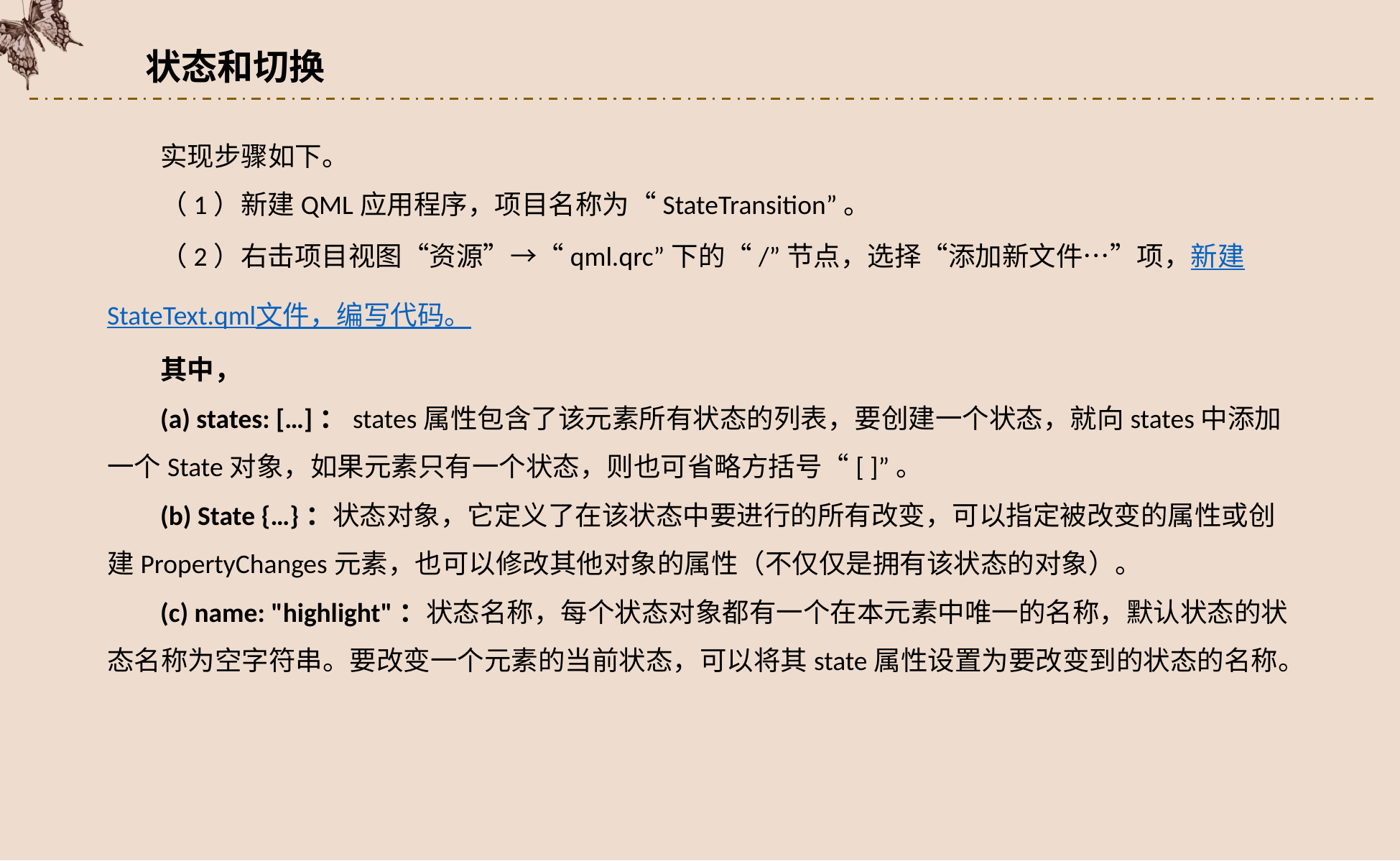

状态和切换
实现步骤如下。
（1）新建QML应用程序，项目名称为“StateTransition”。
（2）右击项目视图“资源”→“qml.qrc”下的“/”节点，选择“添加新文件…”项，新建StateText.qml文件，编写代码。
其中，
(a) states: […]：states属性包含了该元素所有状态的列表，要创建一个状态，就向states中添加一个State对象，如果元素只有一个状态，则也可省略方括号“[ ]”。
(b) State {…}：状态对象，它定义了在该状态中要进行的所有改变，可以指定被改变的属性或创建PropertyChanges元素，也可以修改其他对象的属性（不仅仅是拥有该状态的对象）。
(c) name: "highlight"：状态名称，每个状态对象都有一个在本元素中唯一的名称，默认状态的状态名称为空字符串。要改变一个元素的当前状态，可以将其state属性设置为要改变到的状态的名称。